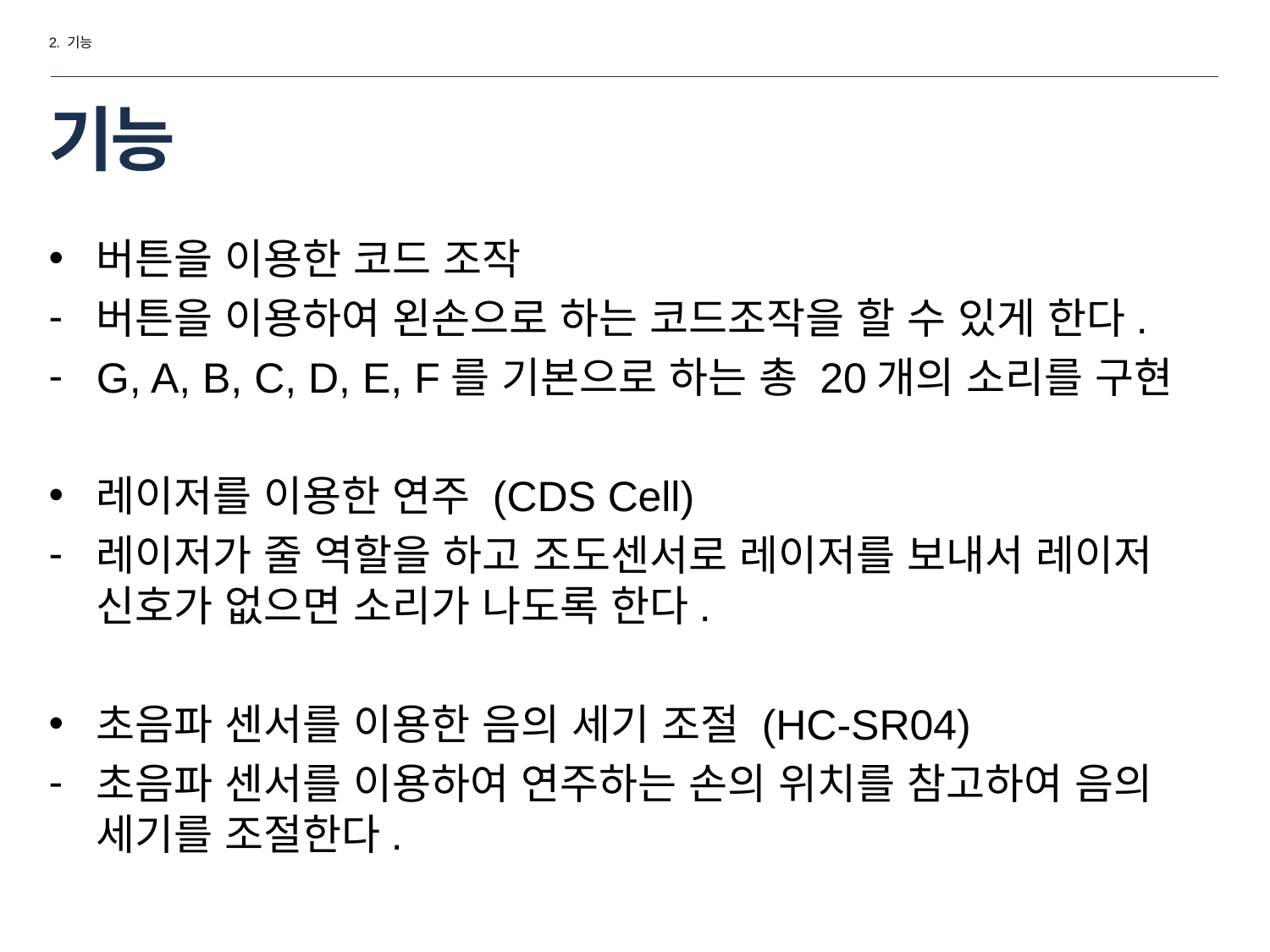

2. 기능
# 기능
버튼을 이용한 코드 조작
버튼을 이용하여 왼손으로 하는 코드조작을 할 수 있게 한다.
G, A, B, C, D, E, F를 기본으로 하는 총 20개의 소리를 구현

레이저를 이용한 연주 (CDS Cell)
레이저가 줄 역할을 하고 조도센서로 레이저를 보내서 레이저 신호가 없으면 소리가 나도록 한다.

초음파 센서를 이용한 음의 세기 조절 (HC-SR04)
초음파 센서를 이용하여 연주하는 손의 위치를 참고하여 음의 세기를 조절한다.